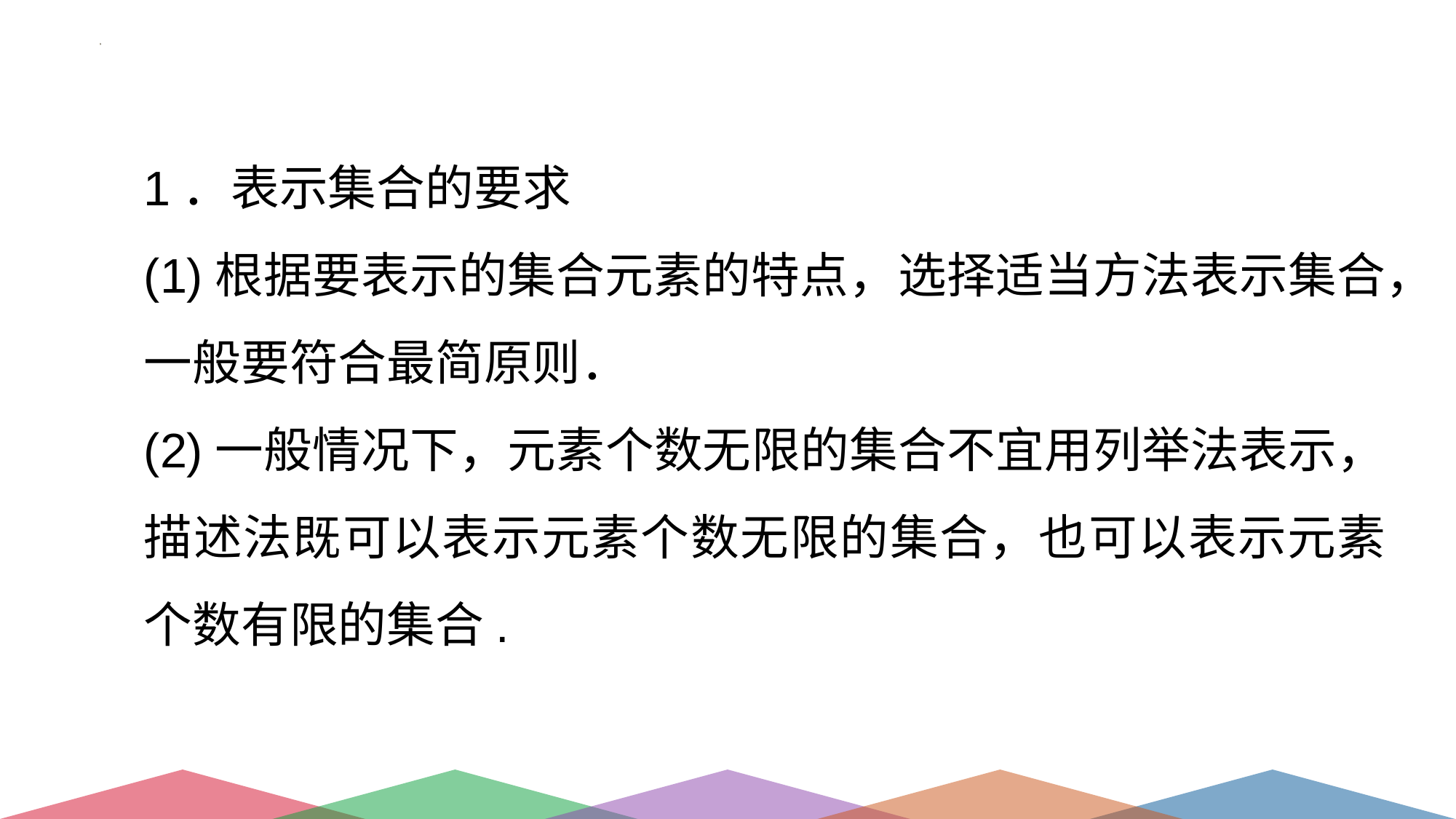

1．表示集合的要求
(1)根据要表示的集合元素的特点，选择适当方法表示集合，一般要符合最简原则．
(2)一般情况下，元素个数无限的集合不宜用列举法表示，描述法既可以表示元素个数无限的集合，也可以表示元素个数有限的集合.